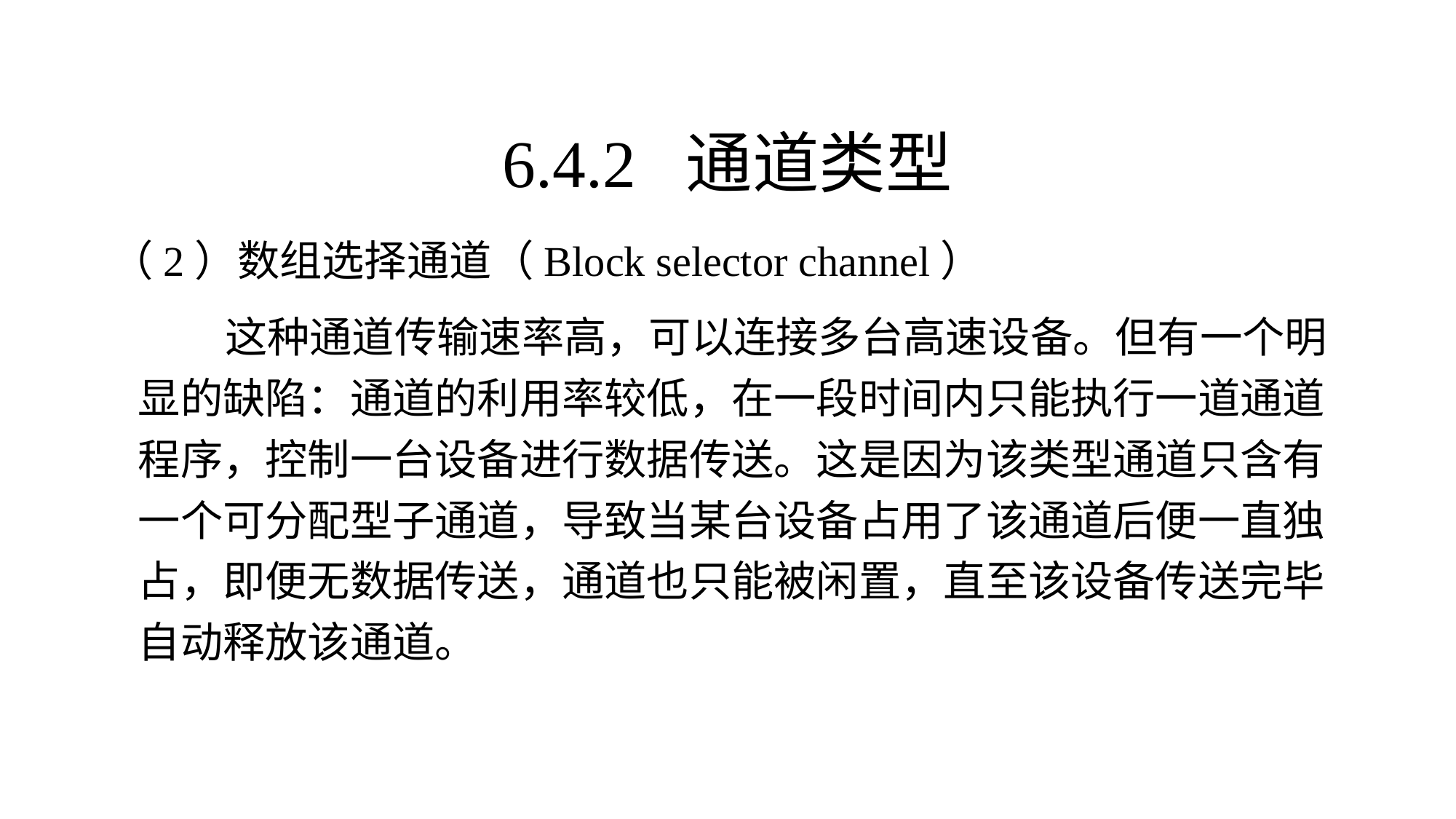

（2）数组选择通道（Block selector channel）
           这种通道传输速率高，可以连接多台高速设备。但有一个明显的缺陷：通道的利用率较低，在一段时间内只能执行一道通道程序，控制一台设备进行数据传送。这是因为该类型通道只含有一个可分配型子通道，导致当某台设备占用了该通道后便一直独占，即便无数据传送，通道也只能被闲置，直至该设备传送完毕自动释放该通道。
6.4.2  通道类型
3